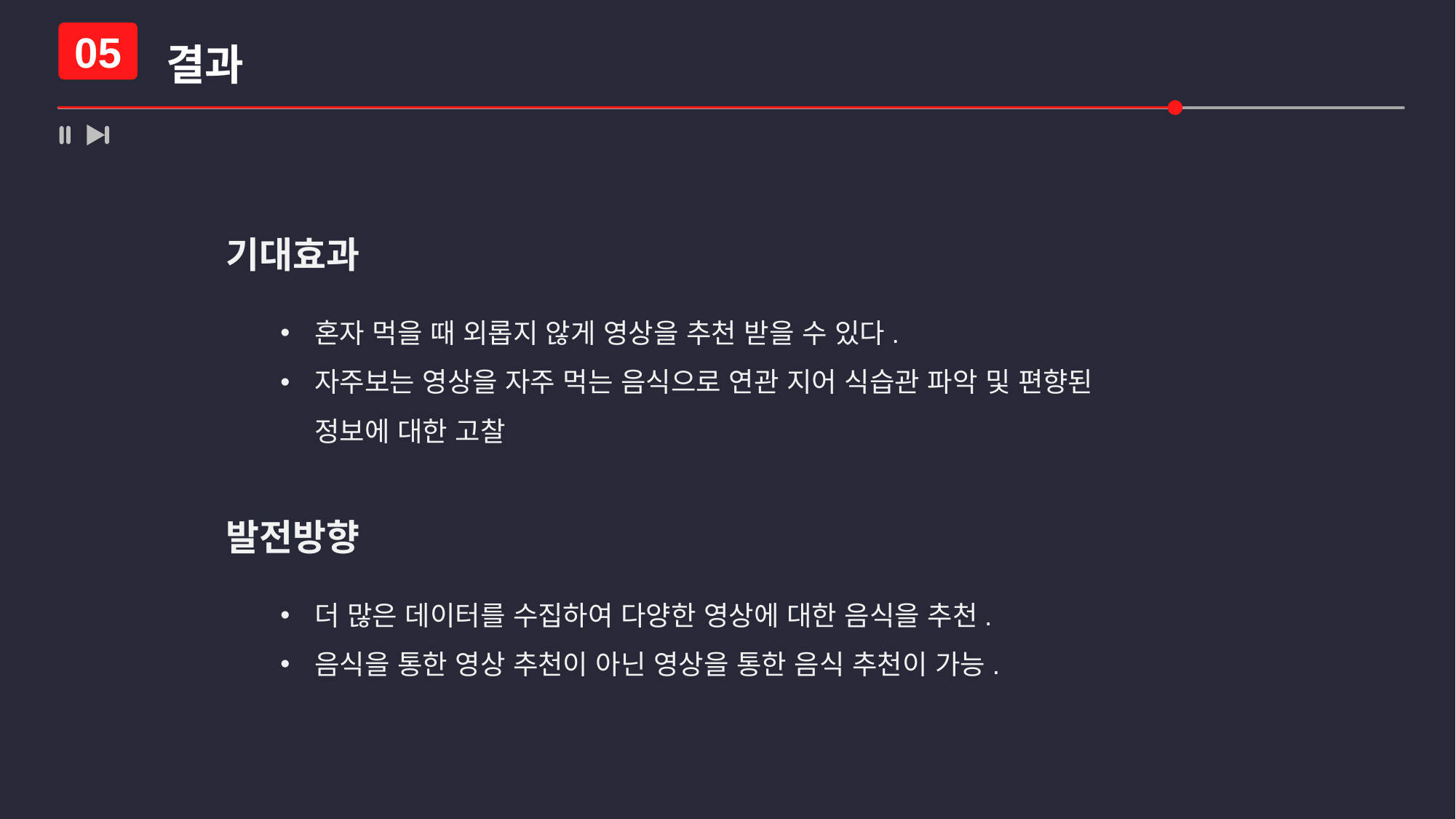

결과
05

기대효과

혼자 먹을 때 외롭지 않게 영상을 추천 받을 수 있다.
자주보는 영상을 자주 먹는 음식으로 연관 지어 식습관 파악 및 편향된 정보에 대한 고찰
발전방향

더 많은 데이터를 수집하여 다양한 영상에 대한 음식을 추천.
음식을 통한 영상 추천이 아닌 영상을 통한 음식 추천이 가능.